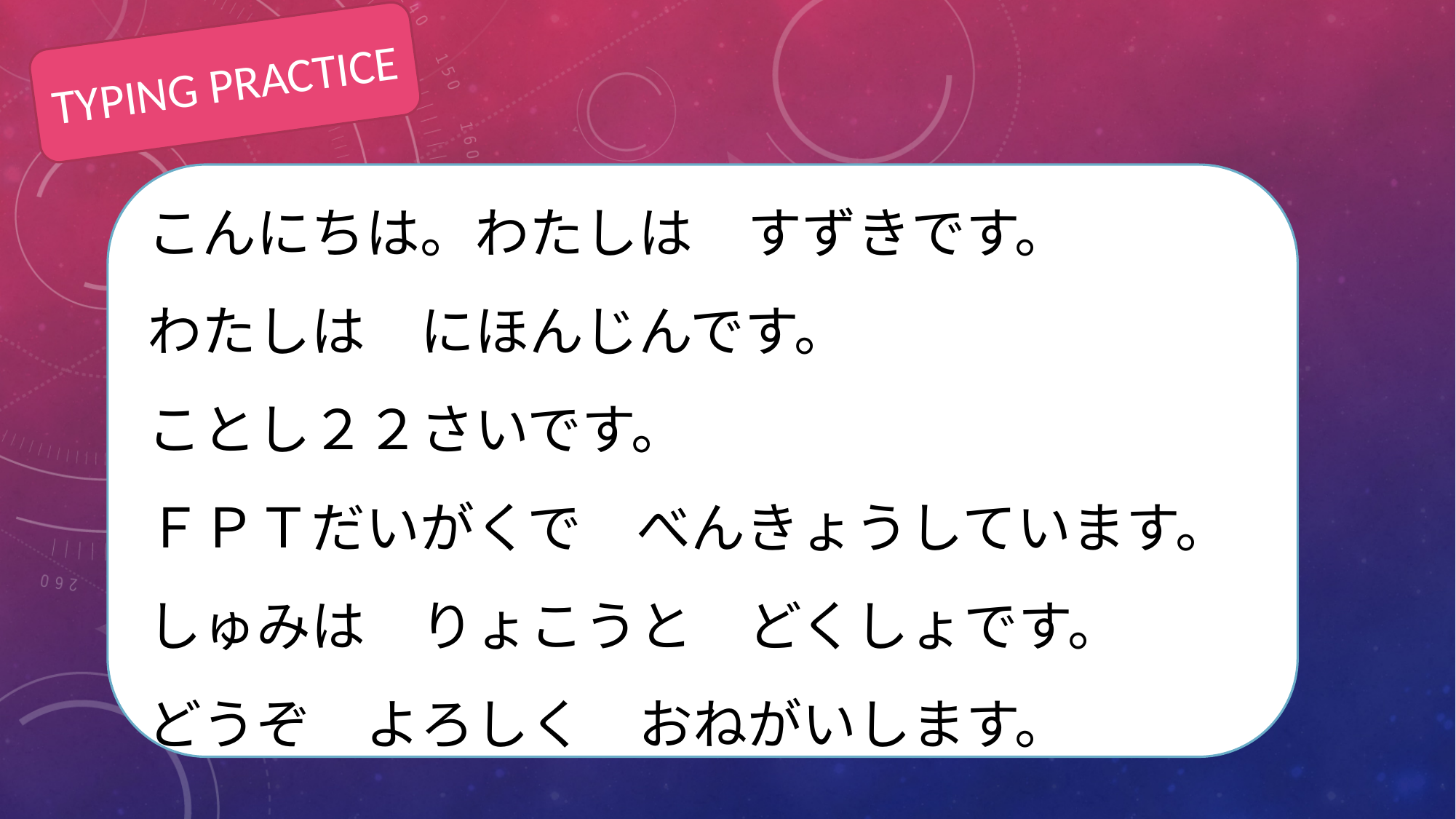

TYPING PRACTICE
こんにちは。わたしは　すずきです。
わたしは　にほんじんです。
ことし２２さいです。
ＦＰＴだいがくで　べんきょうしています。
しゅみは　りょこうと　どくしょです。
どうぞ　よろしく　おねがいします。